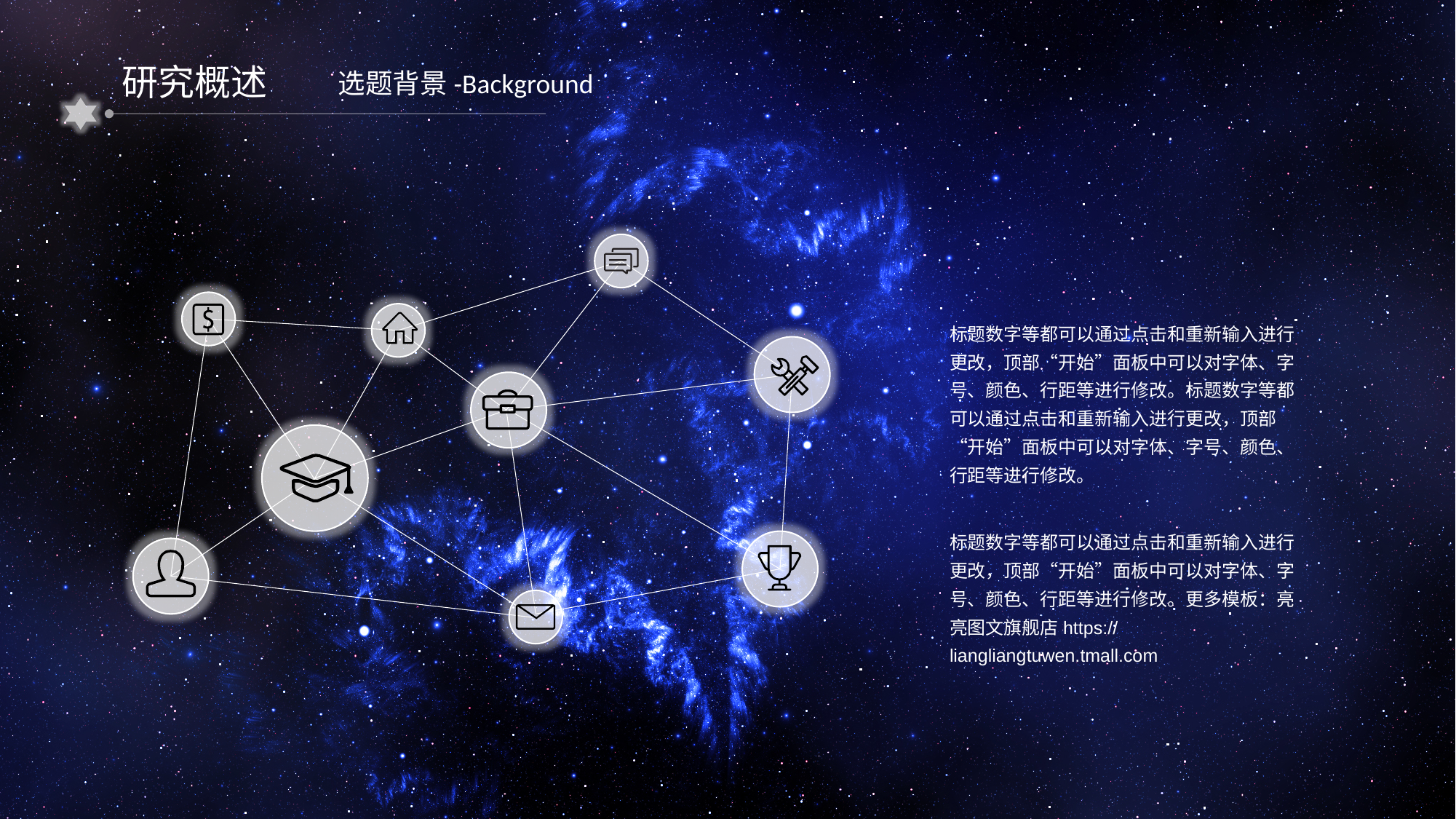

研究概述
选题背景-Background

标题数字等都可以通过点击和重新输入进行更改，顶部“开始”面板中可以对字体、字号、颜色、行距等进行修改。标题数字等都可以通过点击和重新输入进行更改，顶部“开始”面板中可以对字体、字号、颜色、行距等进行修改。

标题数字等都可以通过点击和重新输入进行更改，顶部“开始”面板中可以对字体、字号、颜色、行距等进行修改。更多模板：亮亮图文旗舰店https://liangliangtuwen.tmall.com